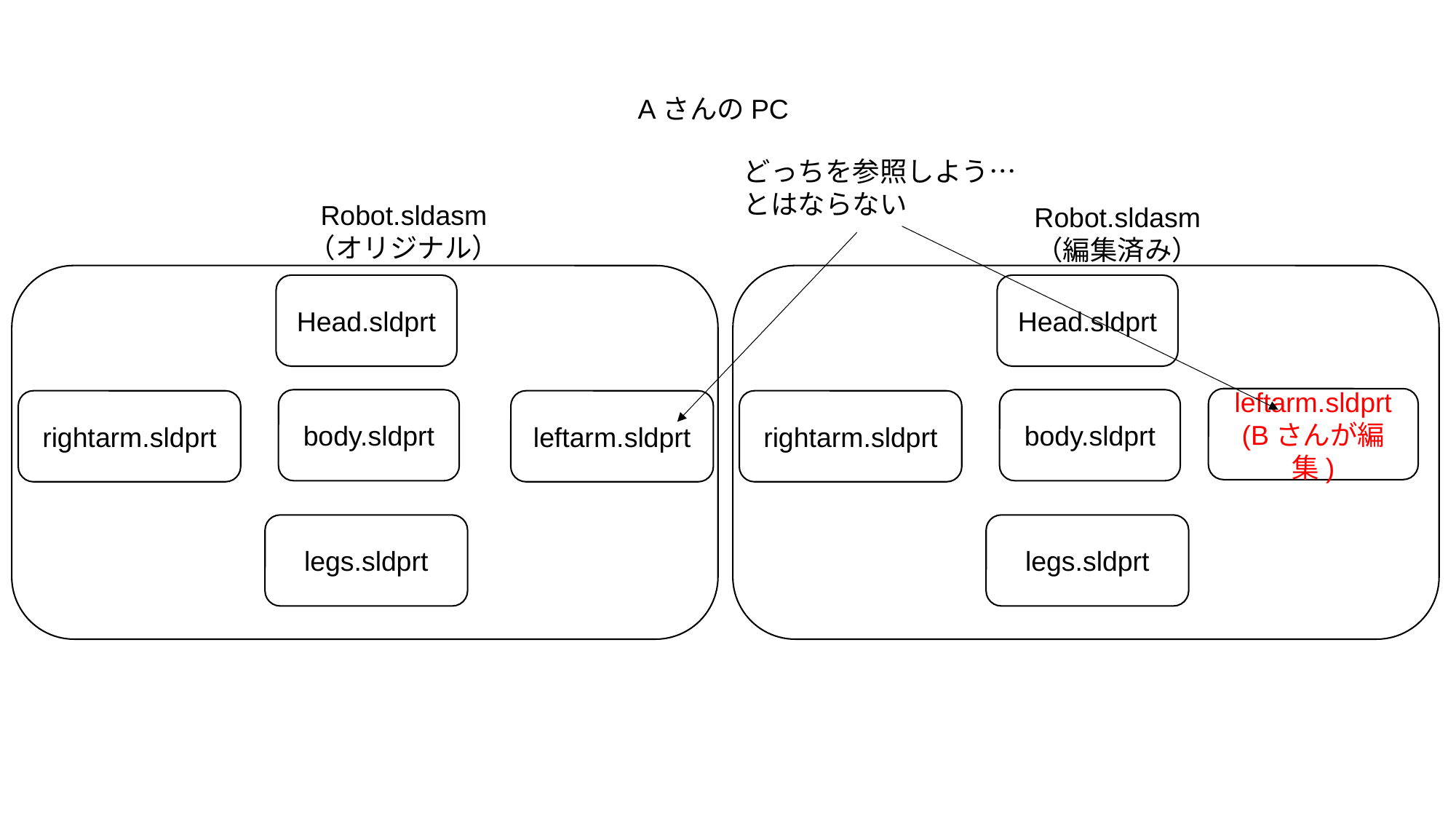

AさんのPC
どっちを参照しよう…とはならない
Robot.sldasm
（オリジナル）
Robot.sldasm
（編集済み）

Head.sldprt
Head.sldprt
leftarm.sldprt
(Bさんが編集)
body.sldprt
body.sldprt
rightarm.sldprt
leftarm.sldprt
rightarm.sldprt
legs.sldprt
legs.sldprt